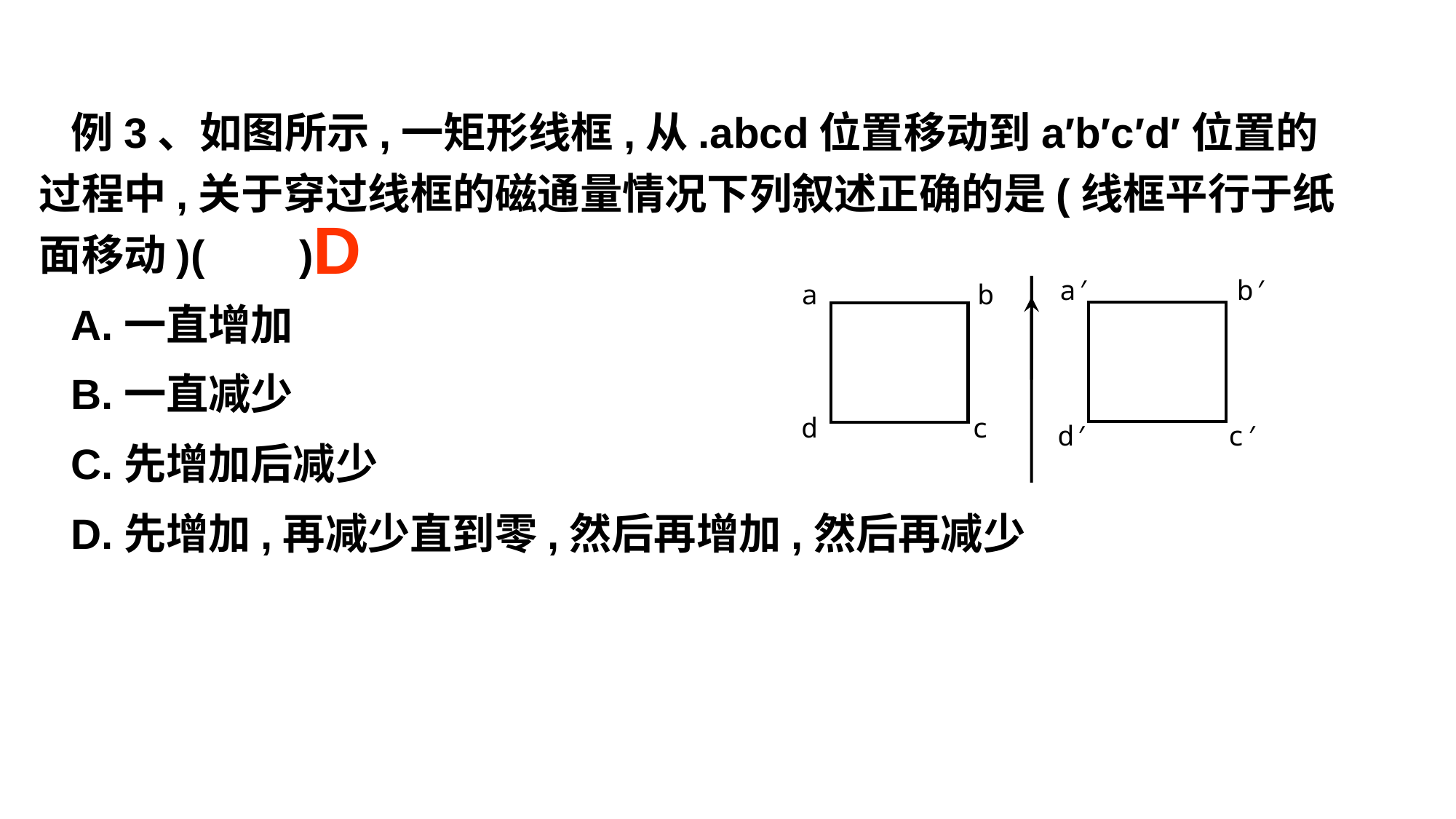

例3、如图所示,一矩形线框,从.abcd位置移动到a′b′c′d′位置的过程中,关于穿过线框的磁通量情况下列叙述正确的是(线框平行于纸面移动)(        )
A.一直增加
B.一直减少
C.先增加后减少
D.先增加,再减少直到零,然后再增加,然后再减少
D
a′
b′
a
b

d
c
d′
c′